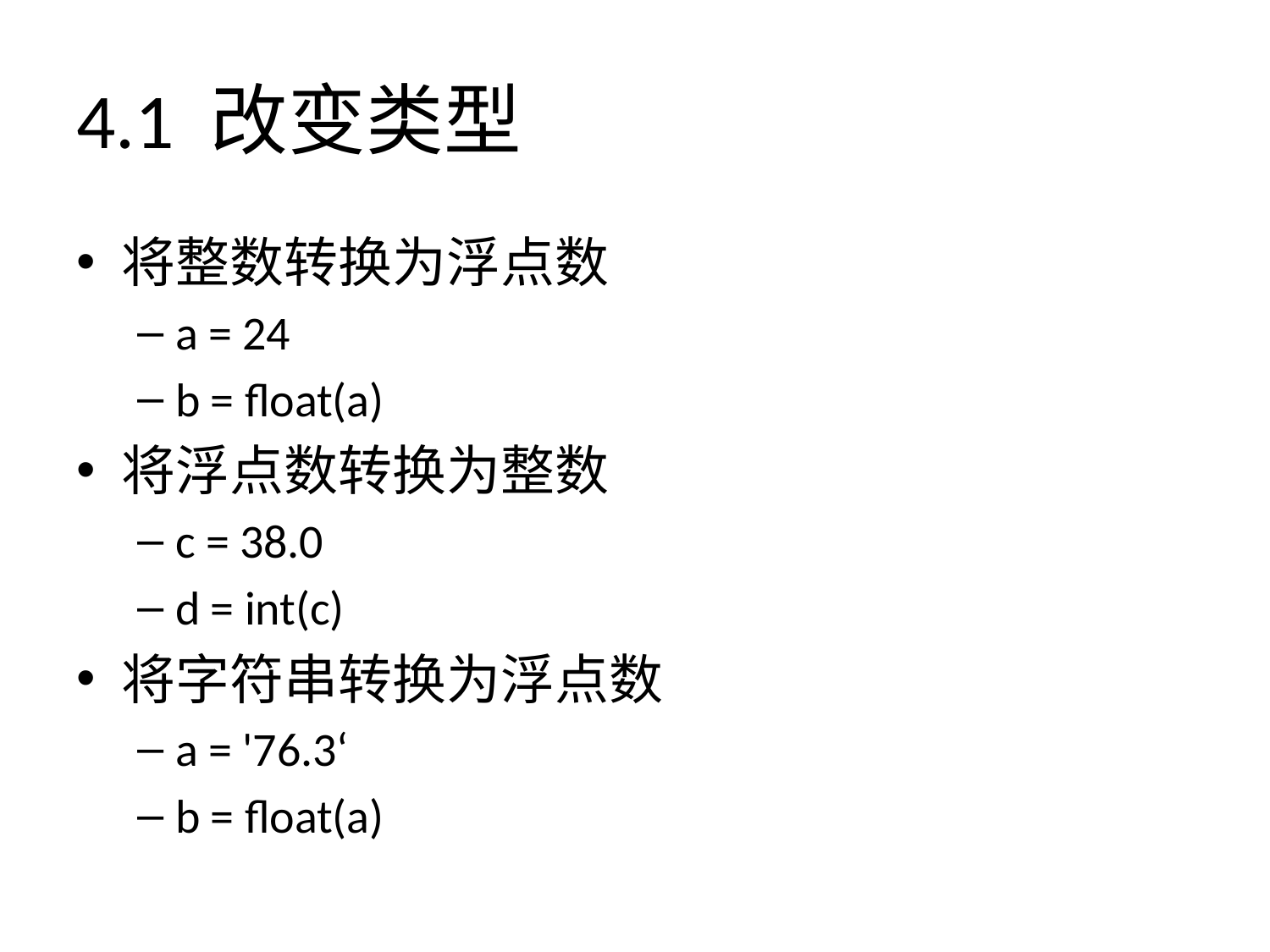

# 4.1 改变类型
将整数转换为浮点数
a = 24
b = float(a)
将浮点数转换为整数
c = 38.0
d = int(c)
将字符串转换为浮点数
a = '76.3‘
b = float(a)